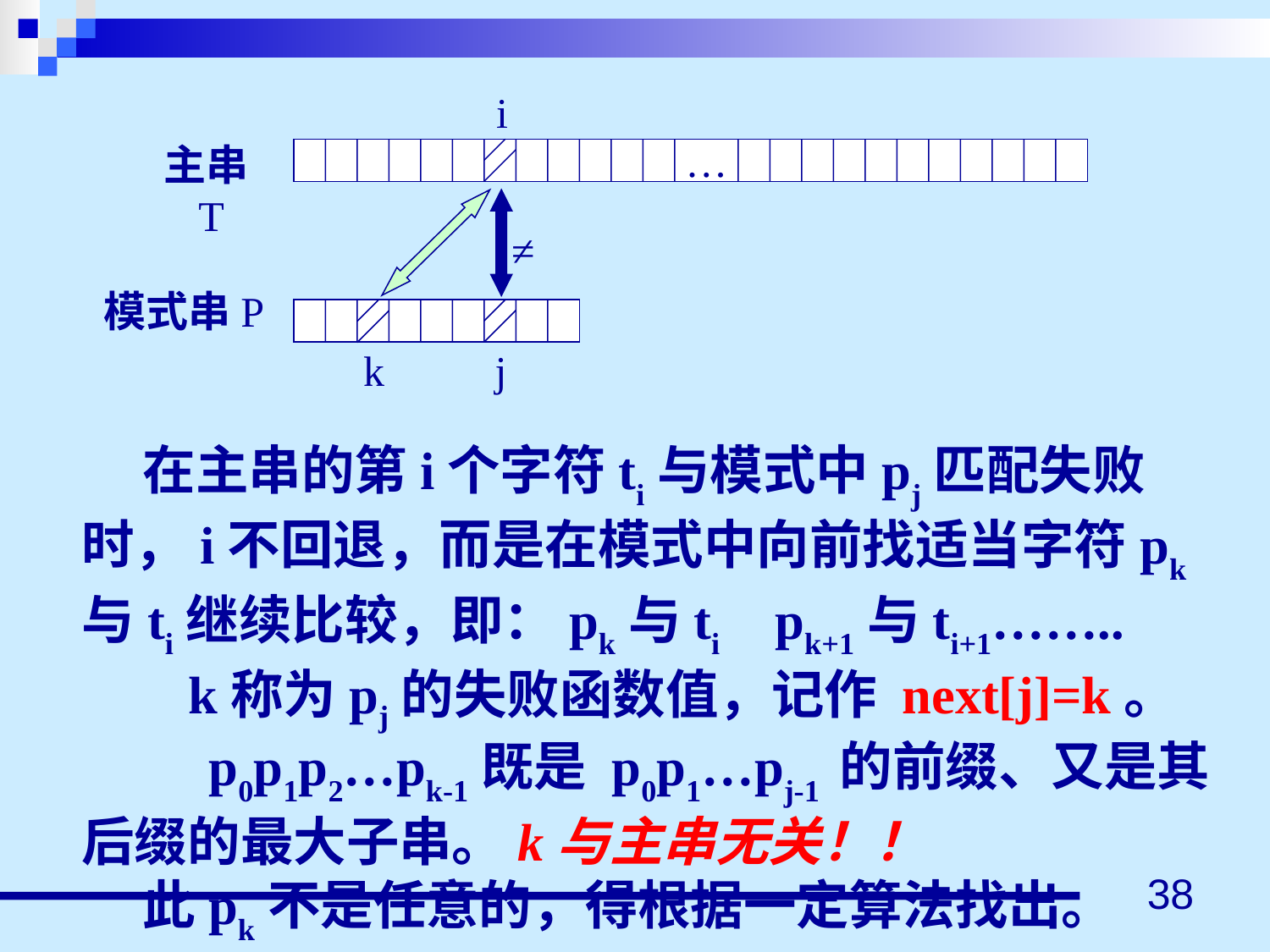

i
主串T
   …

模式串P

j
k

≠
    在主串的第i个字符ti与模式中pj匹配失败时，i不回退，而是在模式中向前找适当字符pk与ti继续比较，即：pk与ti   pk+1与ti+1……..
        k称为pj的失败函数值，记作 next[j]=k。
    p0p1p2…pk-1既是 p0p1…pj-1 的前缀、又是其后缀的最大子串。k与主串无关！！
    此pk不是任意的，得根据一定算法找出。
38